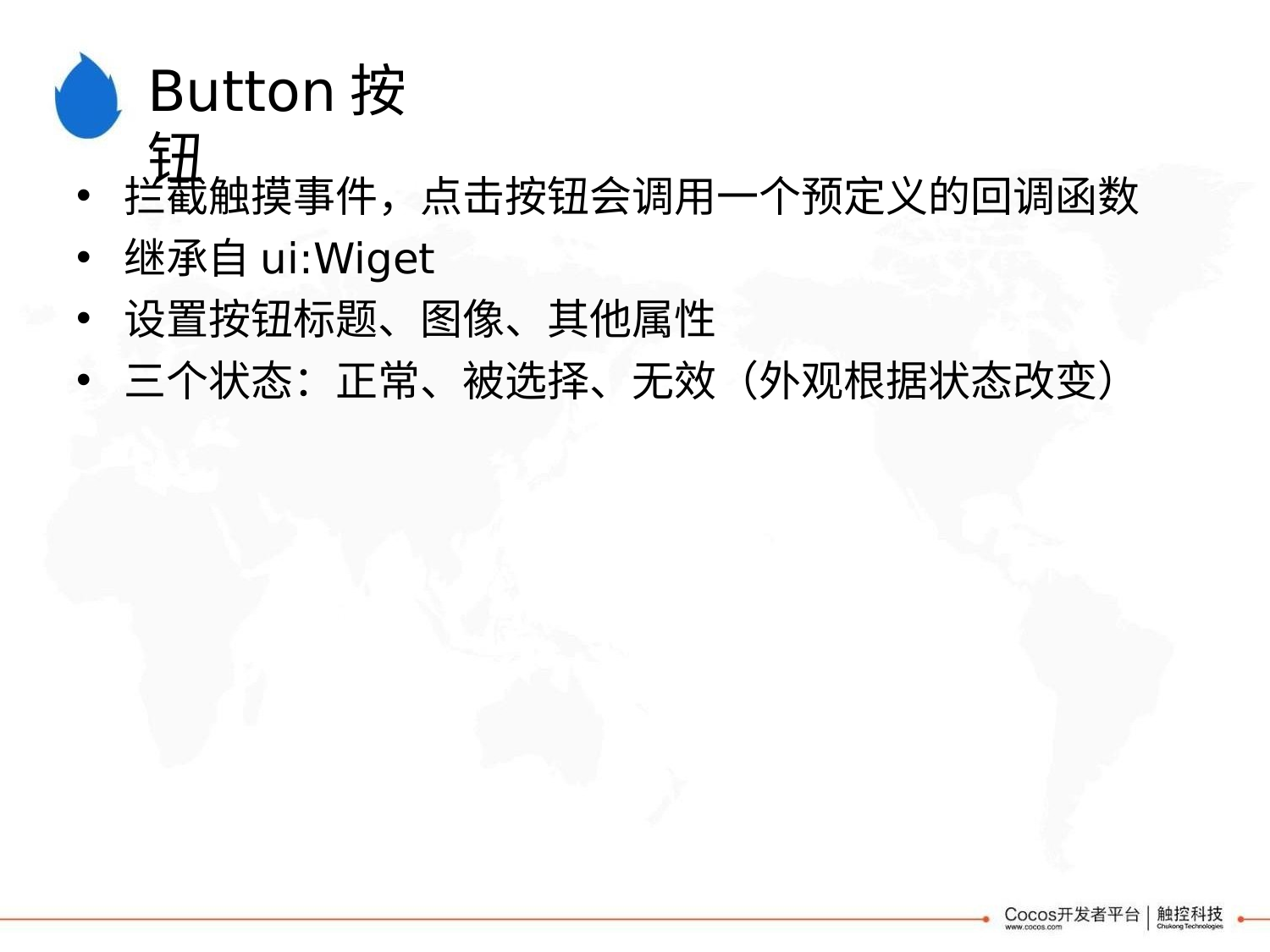

# Button按钮
拦截触摸事件，点击按钮会调用一个预定义的回调函数
继承自ui:Wiget
设置按钮标题、图像、其他属性
三个状态：正常、被选择、无效（外观根据状态改变）